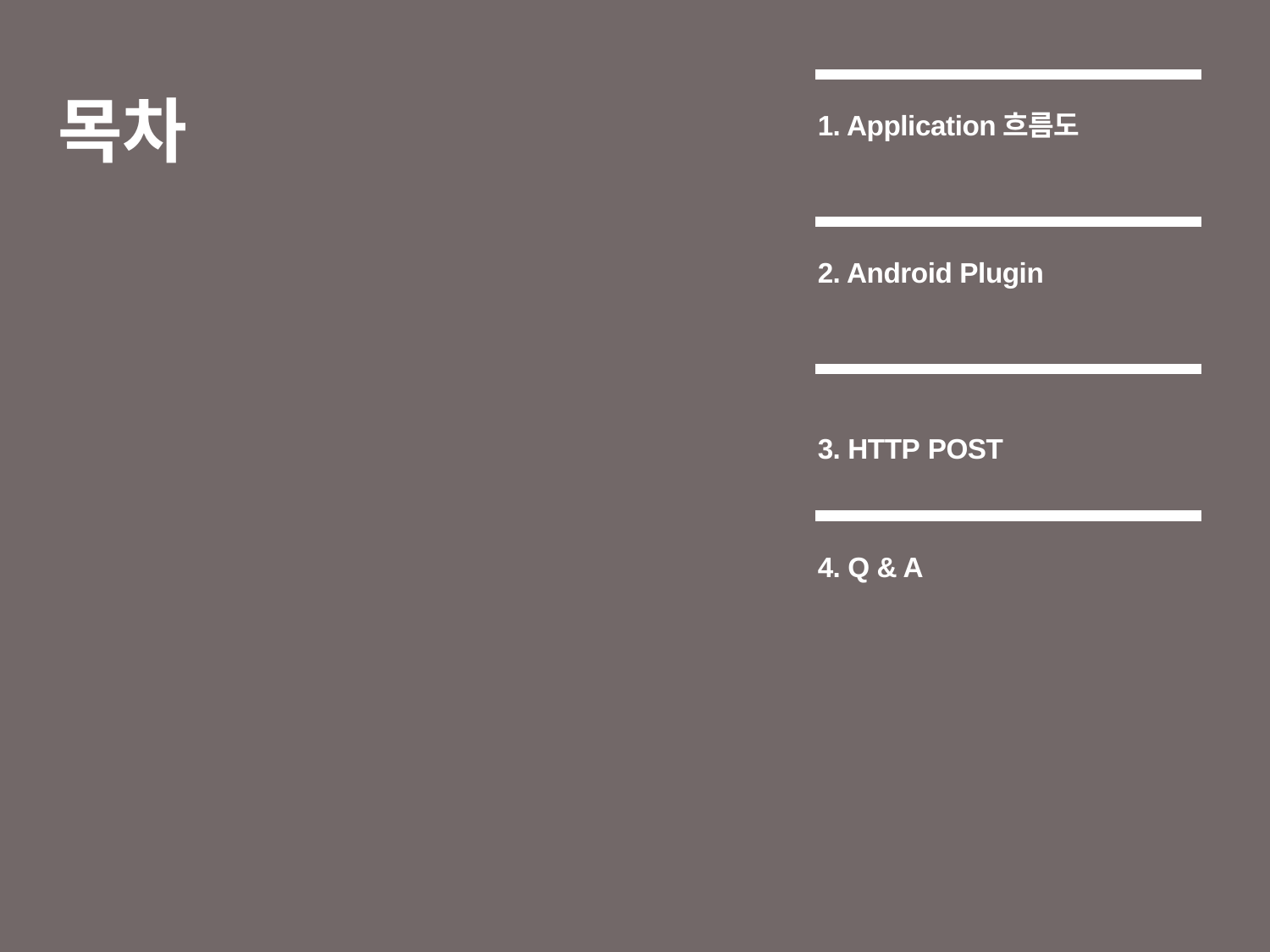

# 목차
1. Application흐름도
2. Android Plugin

3. HTTP POST
4. Q & A